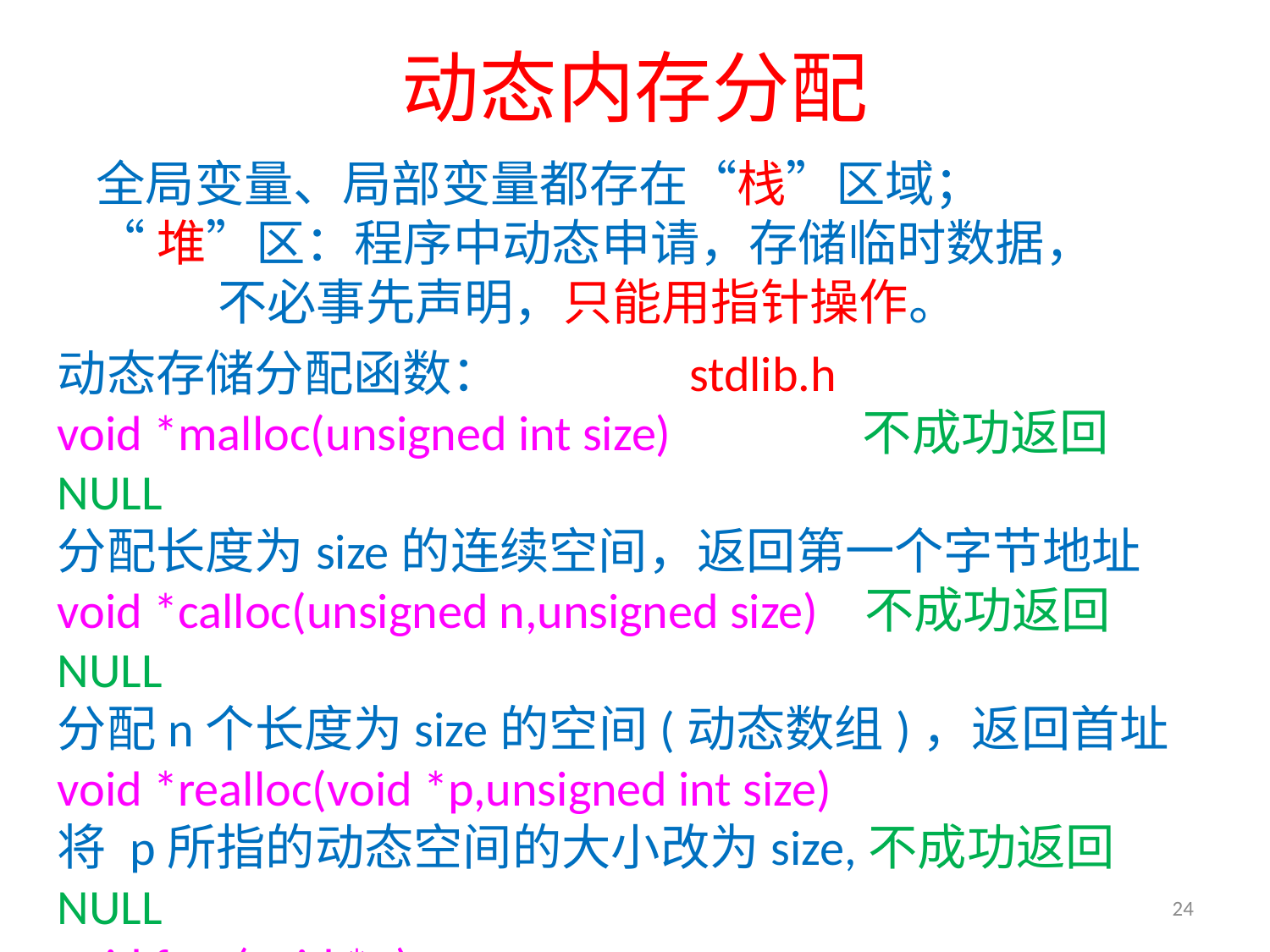

# 动态内存分配
全局变量、局部变量都存在“栈”区域；
“堆”区：程序中动态申请，存储临时数据，
          不必事先声明，只能用指针操作。
动态存储分配函数：                stdlib.h
void *malloc(unsigned int size)                不成功返回NULL
分配长度为size的连续空间，返回第一个字节地址
void *calloc(unsigned n,unsigned size)   不成功返回NULL
分配n个长度为size的空间(动态数组)，返回首址
void *realloc(void *p,unsigned int size)
将 p所指的动态空间的大小改为size,不成功返回NULL
void free(void *p)
释放指针变量p所指的动态空间                  出错判断！
24